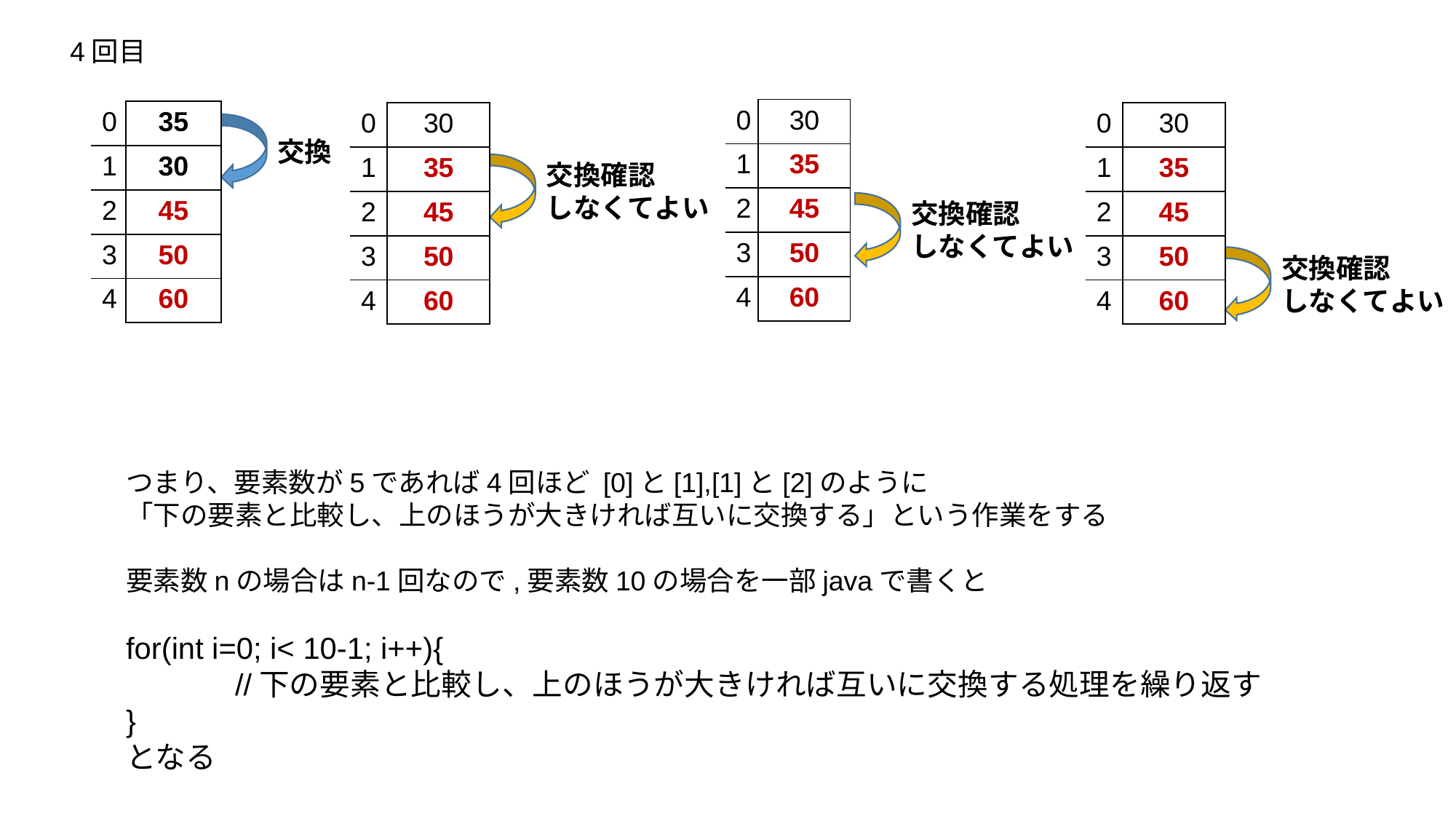

4回目
| 0 | 30 |
| --- | --- |
| 1 | 35 |
| 2 | 45 |
| 3 | 50 |
| 4 | 60 |
| 0 | 35 |
| --- | --- |
| 1 | 30 |
| 2 | 45 |
| 3 | 50 |
| 4 | 60 |
| 0 | 30 |
| --- | --- |
| 1 | 35 |
| 2 | 45 |
| 3 | 50 |
| 4 | 60 |
| 0 | 30 |
| --- | --- |
| 1 | 35 |
| 2 | 45 |
| 3 | 50 |
| 4 | 60 |

交換
交換確認
しなくてよい

交換確認
しなくてよい

交換確認
しなくてよい

つまり、要素数が5であれば4回ほど [0]と[1],[1]と[2]のように
「下の要素と比較し、上のほうが大きければ互いに交換する」という作業をする

要素数nの場合はn-1回なので,要素数10の場合を一部javaで書くと

for(int i=0; i< 10-1; i++){
	//下の要素と比較し、上のほうが大きければ互いに交換する処理を繰り返す
}
となる